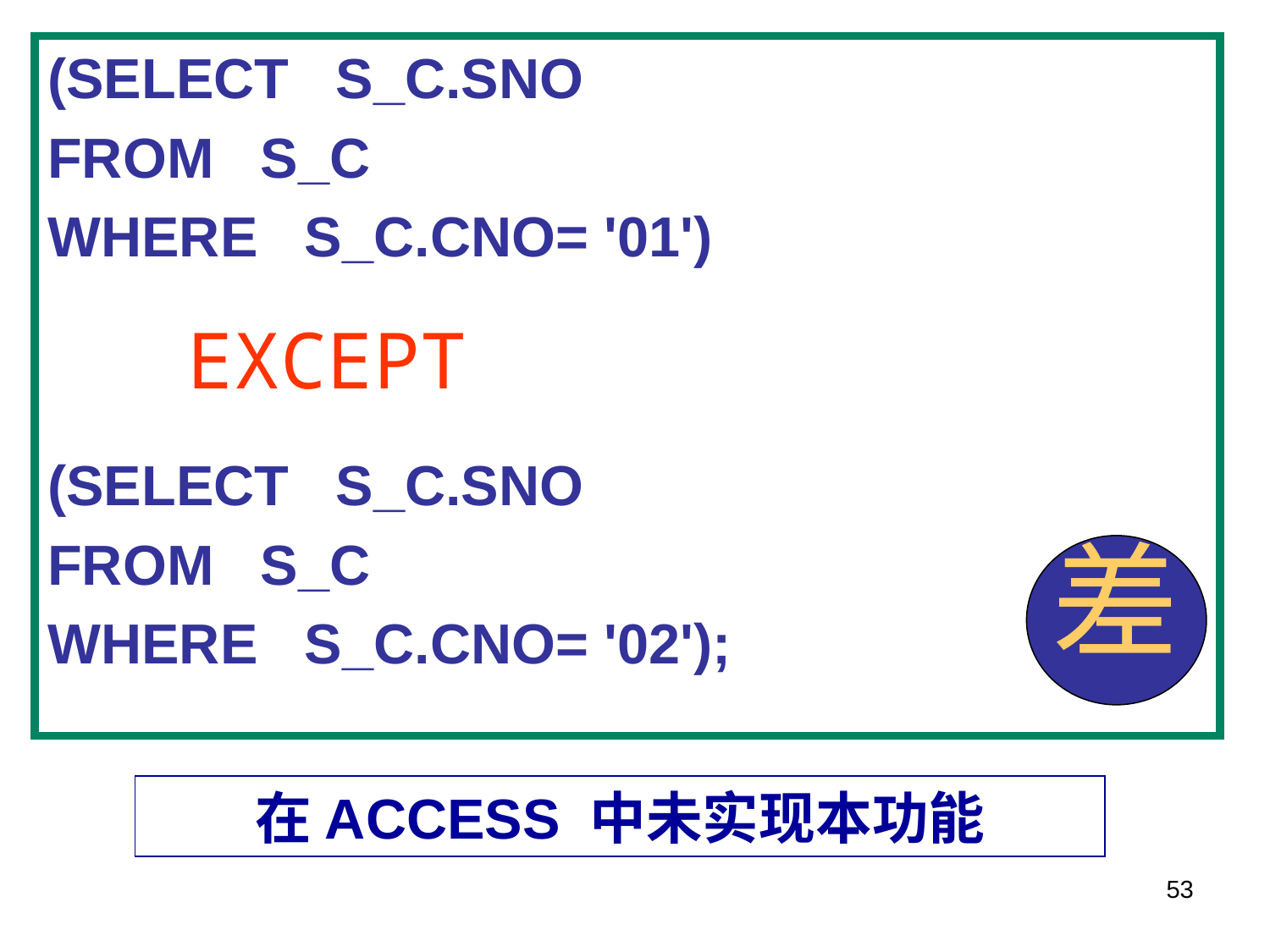

(SELECT   S_C.SNO
FROM   S_C
WHERE   S_C.CNO= '01')
   EXCEPT
(SELECT   S_C.SNO
FROM   S_C
WHERE   S_C.CNO= '02');
差

在ACCESS 中未实现本功能
53